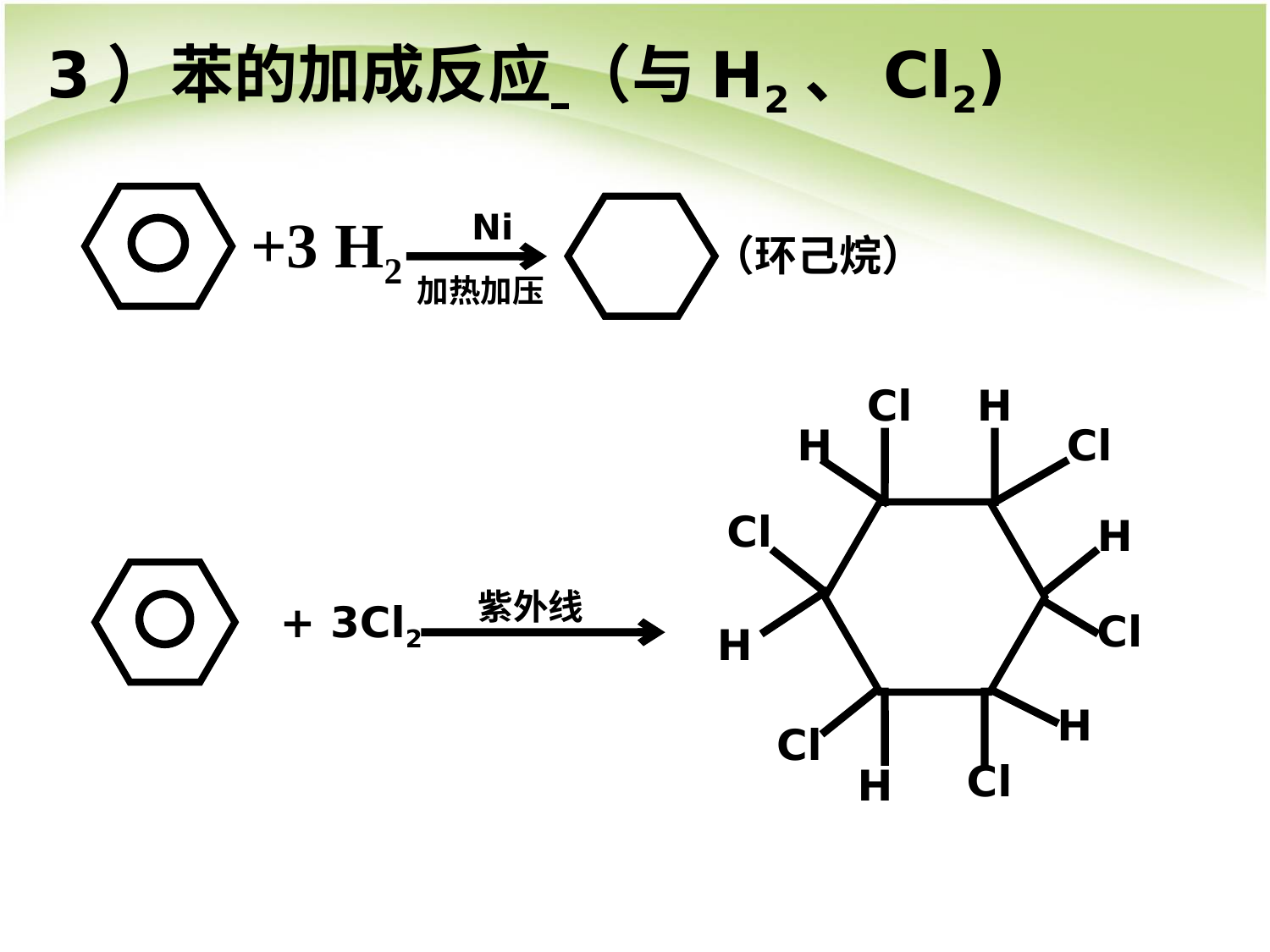

3）苯的加成反应 （与H2、Cl2)

+3 H2
Ni
（环己烷）

加热加压
Cl
H
Cl
H

Cl
H

Cl
H

H
Cl

Cl
H

+ 3Cl2
紫外线